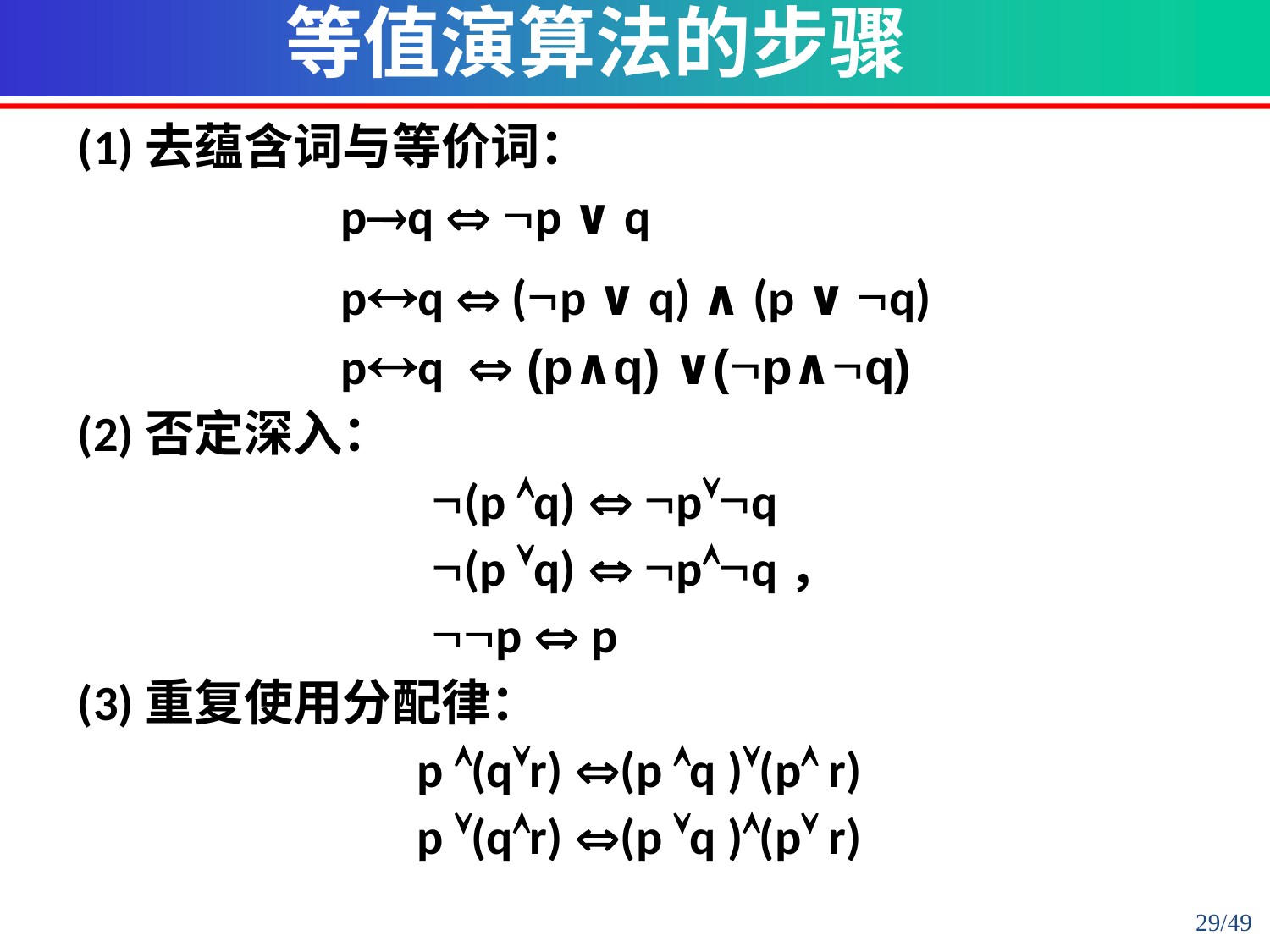

等值演算法的步骤
(1)去蕴含词与等价词：
                     	p→q ⇔ ¬p ∨ q
                    	p↔q ⇔ (¬p ∨ q) ∧ (p ∨ ¬q)
                      	p↔q  ⇔ (p∧q) ∨(¬p∧¬q)
(2)否定深入：
         		¬(p ∧q) ⇔ ¬p∨¬q
	 		¬(p ∨q) ⇔ ¬p∧¬q，
			¬¬p ⇔ p
(3)重复使用分配律：
          	          p ∧(q∨r) ⇔(p ∧q )∨(p∧ r)
          	          p ∨(q∧r) ⇔(p ∨q )∧(p∨ r)
29/49